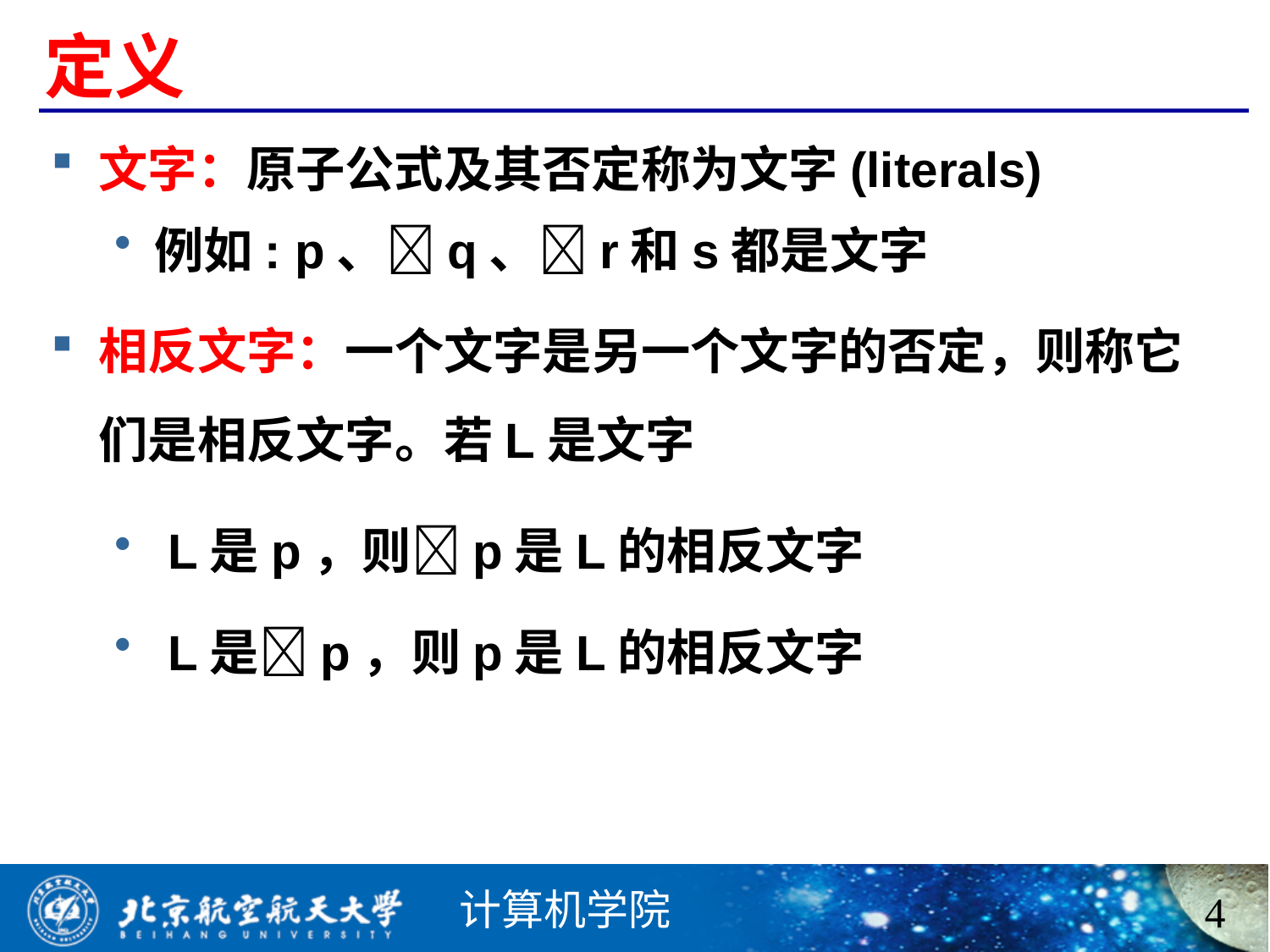

# 定义
文字：原子公式及其否定称为文字(literals)
例如: p、¬q、¬r和s都是文字
相反文字：一个文字是另一个文字的否定，则称它们是相反文字。若L是文字
 L是p，则¬p是L的相反文字
 L是¬p，则p是L的相反文字